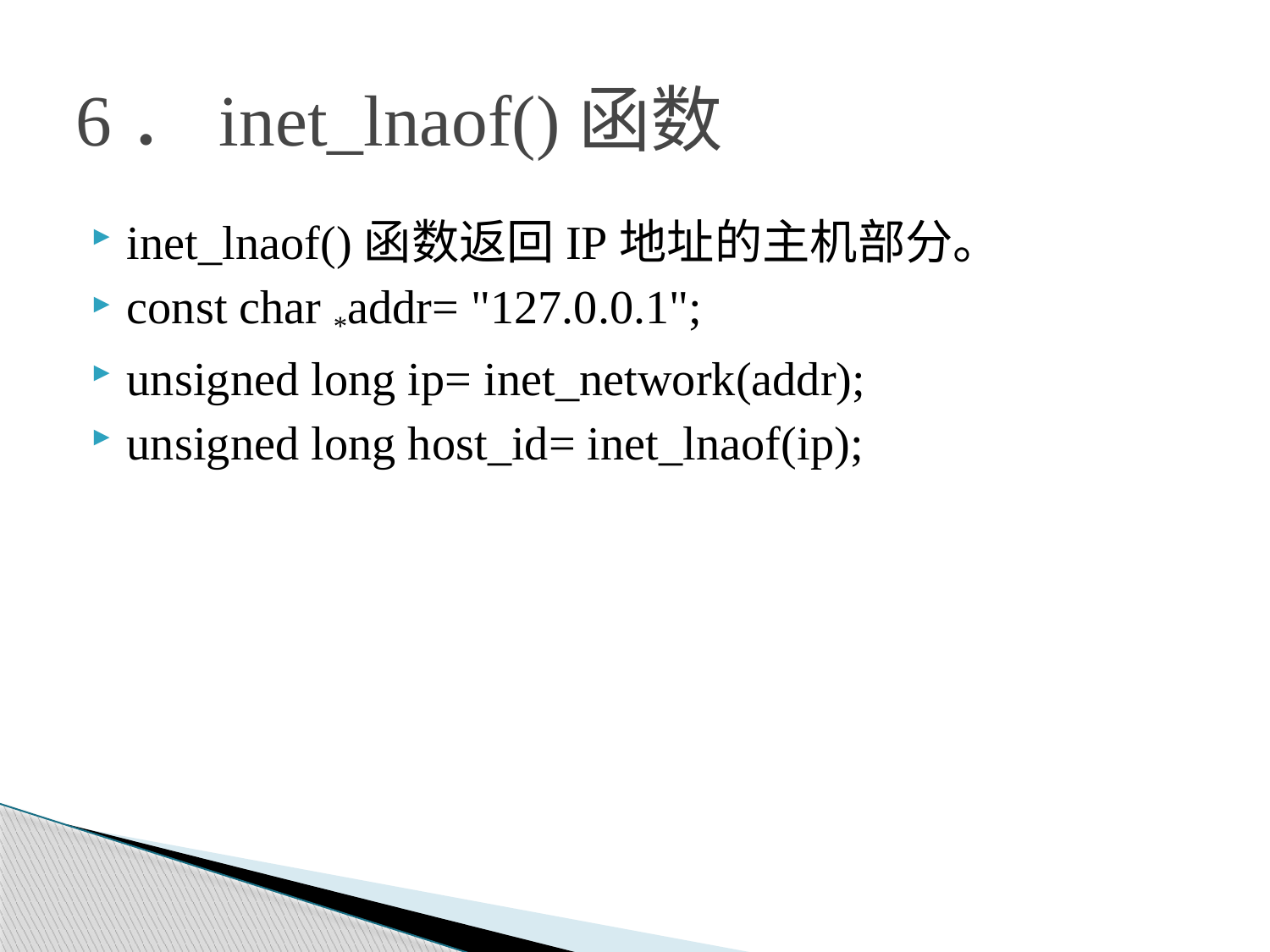

# 6．inet_lnaof()函数
inet_lnaof()函数返回IP地址的主机部分。
const char *addr= "127.0.0.1";
unsigned long ip= inet_network(addr);
unsigned long host_id= inet_lnaof(ip);